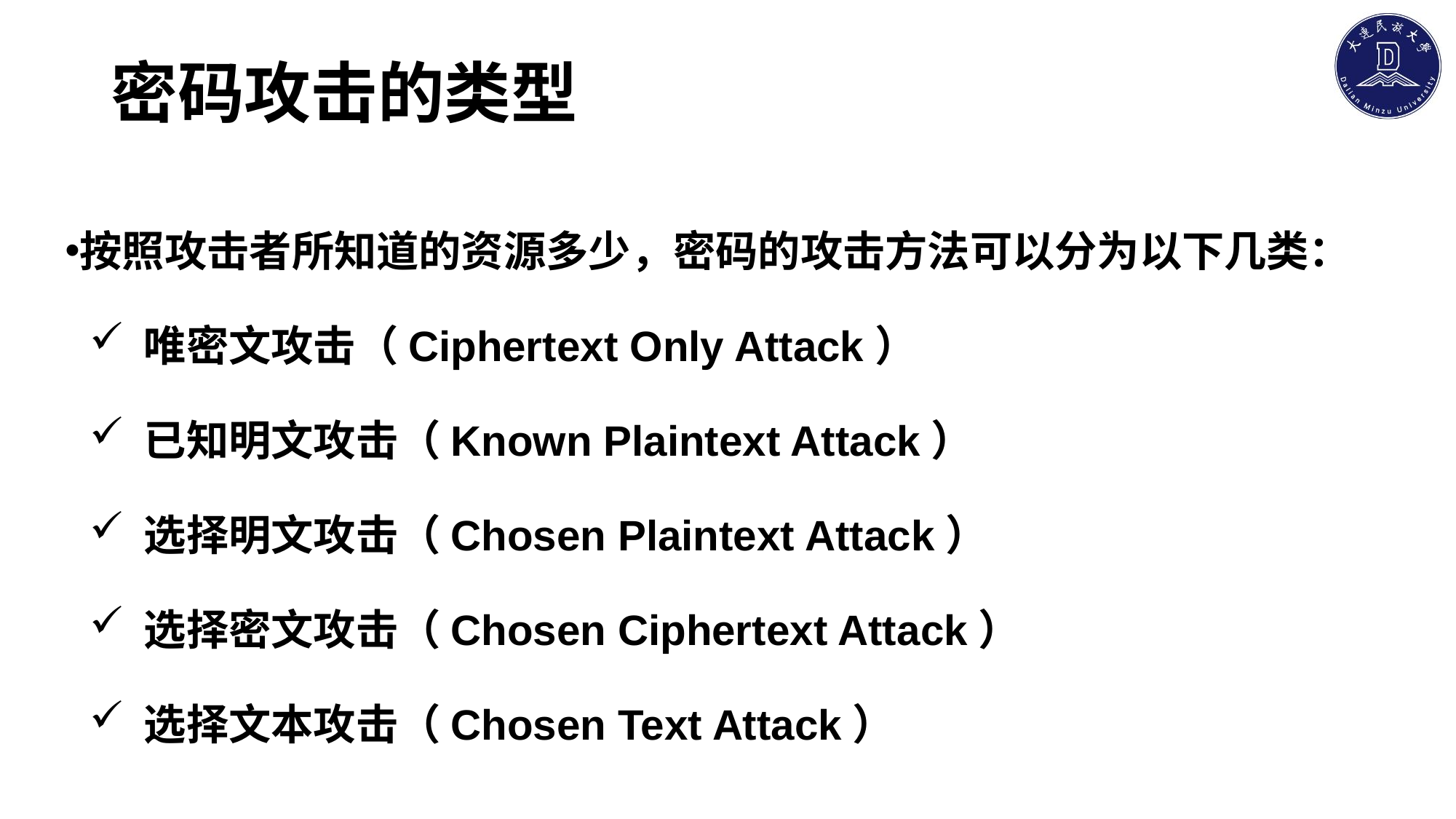

# 密码攻击的类型
按照攻击者所知道的资源多少，密码的攻击方法可以分为以下几类：
唯密文攻击（Ciphertext Only Attack）
已知明文攻击（Known Plaintext Attack）
选择明文攻击（Chosen Plaintext Attack）
选择密文攻击（Chosen Ciphertext Attack）
选择文本攻击（Chosen Text Attack）